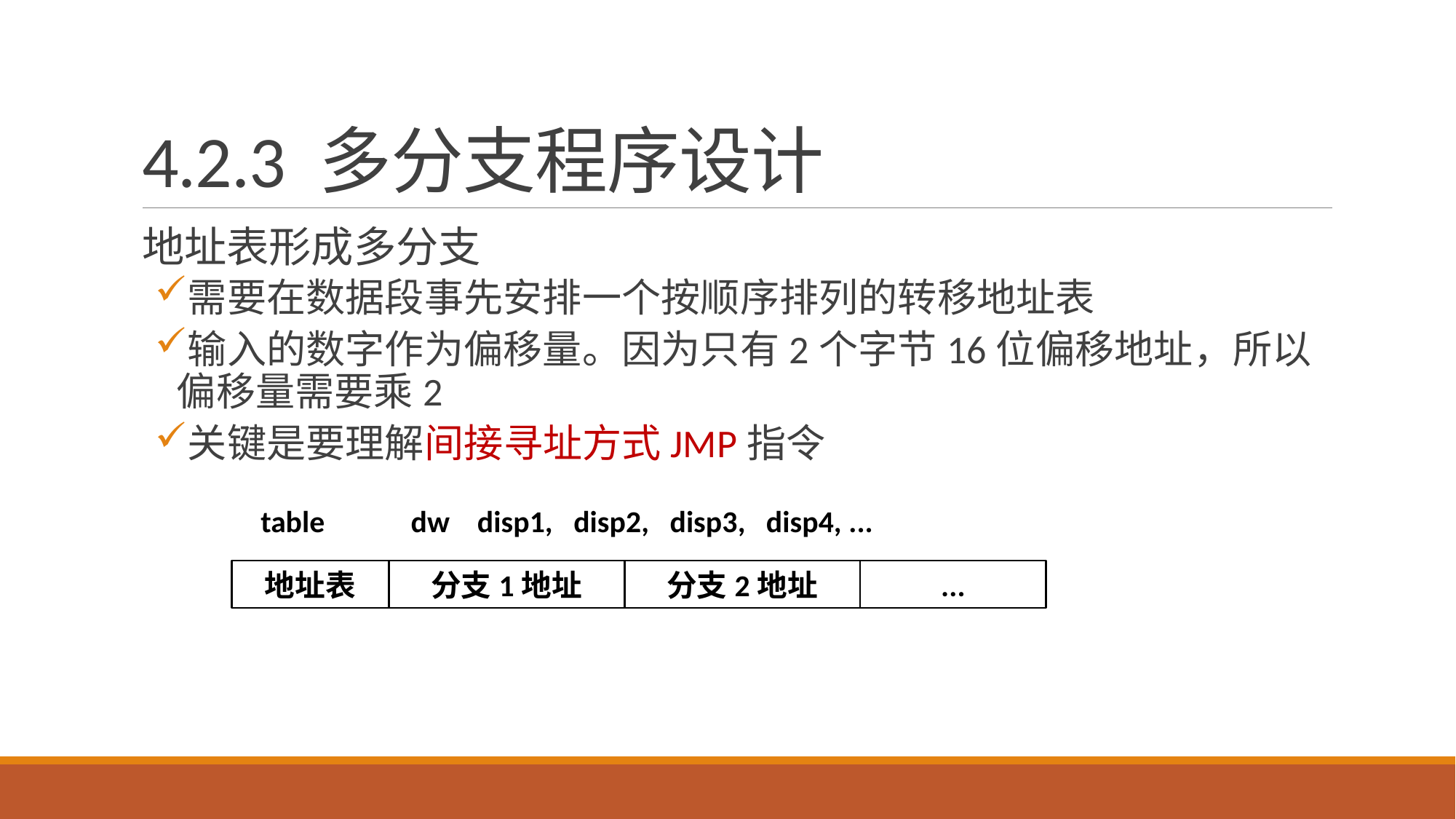

# 4.2.3 多分支程序设计
地址表形成多分支
需要在数据段事先安排一个按顺序排列的转移地址表
输入的数字作为偏移量。因为只有2个字节16位偏移地址，所以偏移量需要乘2
关键是要理解间接寻址方式JMP指令

table	dw    disp1,   disp2,   disp3,   disp4, ...
地址表
分支1地址
分支2地址
...